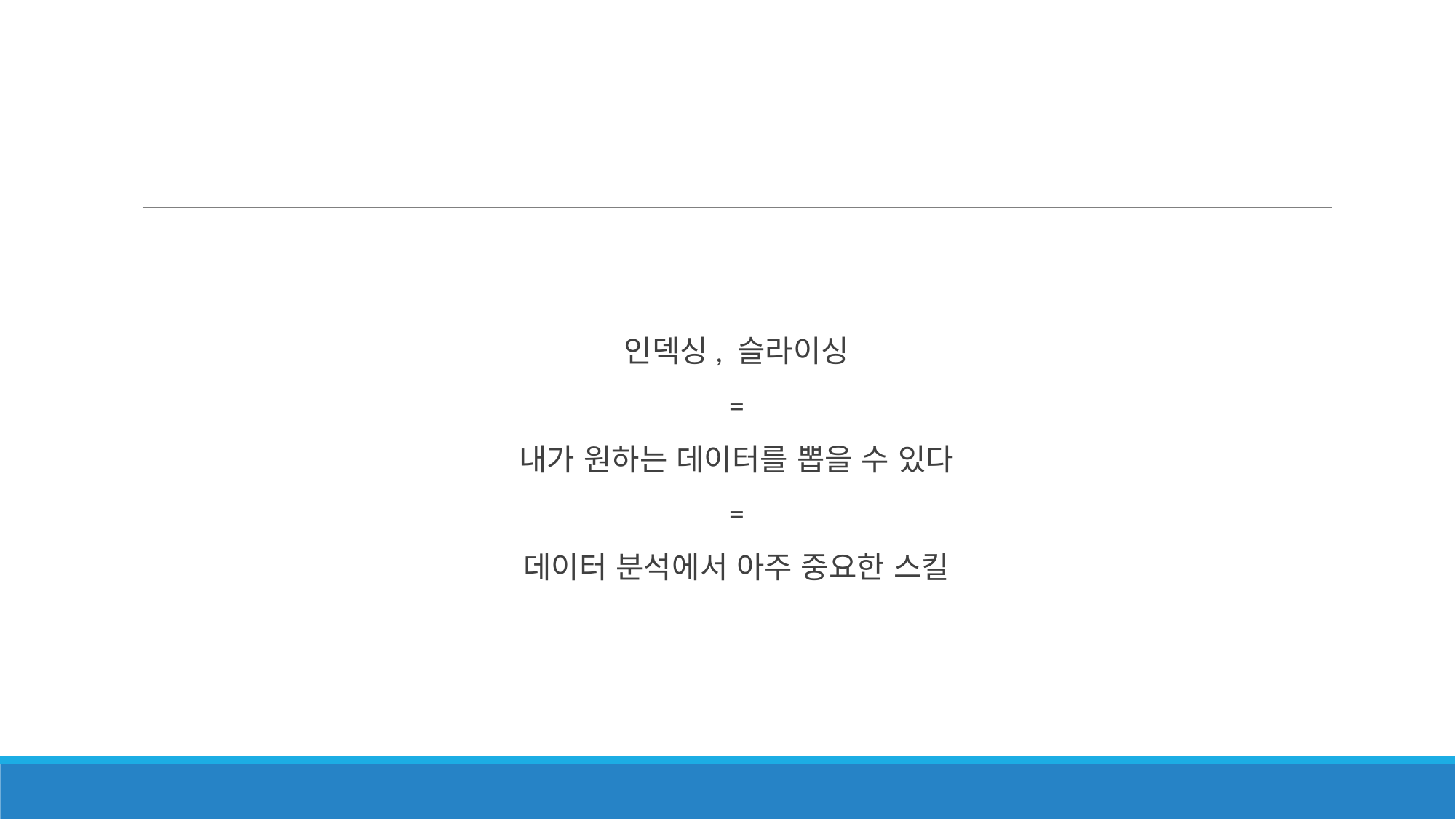

인덱싱, 슬라이싱
=
내가 원하는 데이터를 뽑을 수 있다
=
데이터 분석에서 아주 중요한 스킬